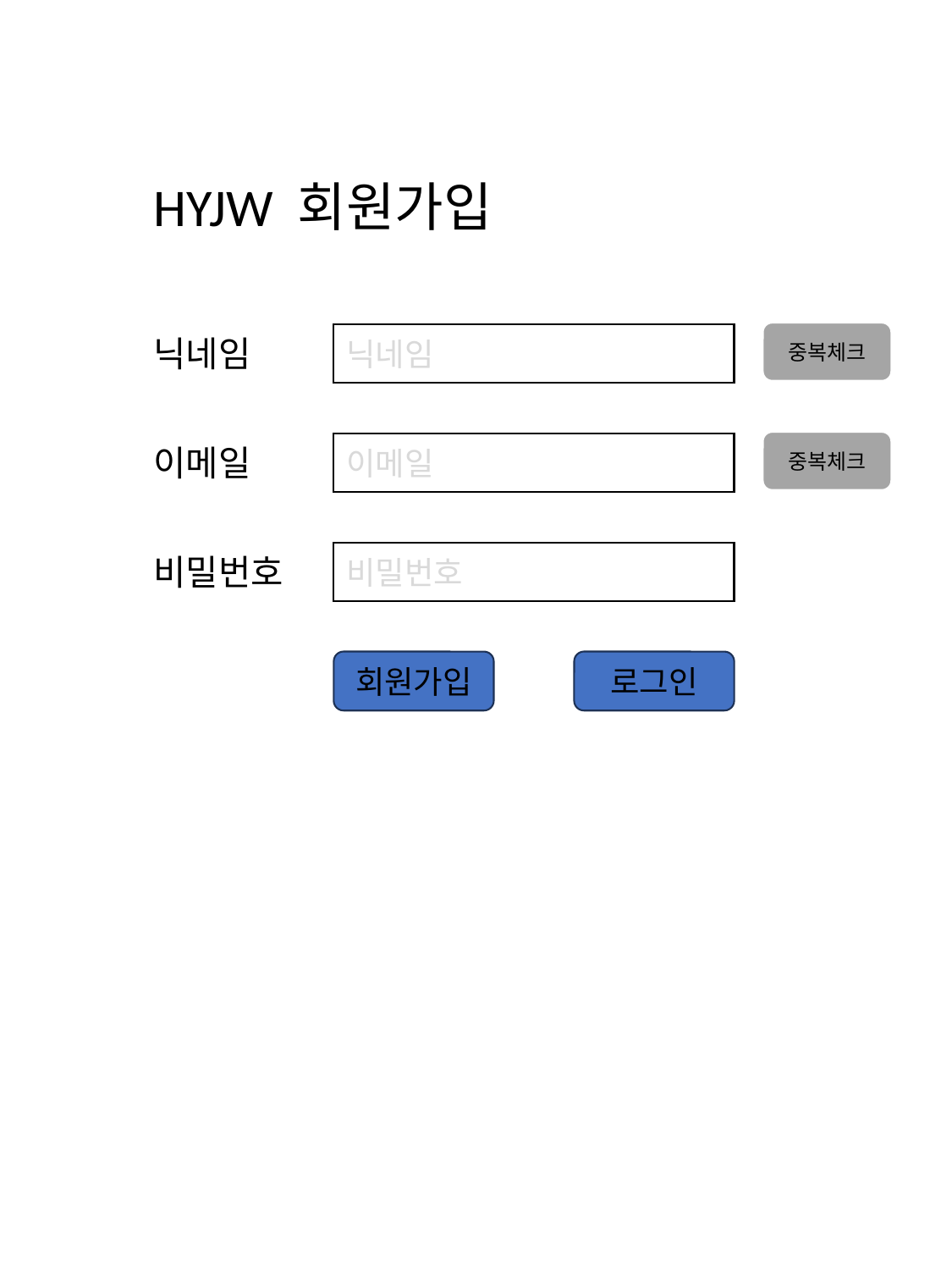

HYJW 회원가입
중복체크
닉네임
닉네임
중복체크
이메일
이메일
비밀번호
비밀번호
회원가입
로그인